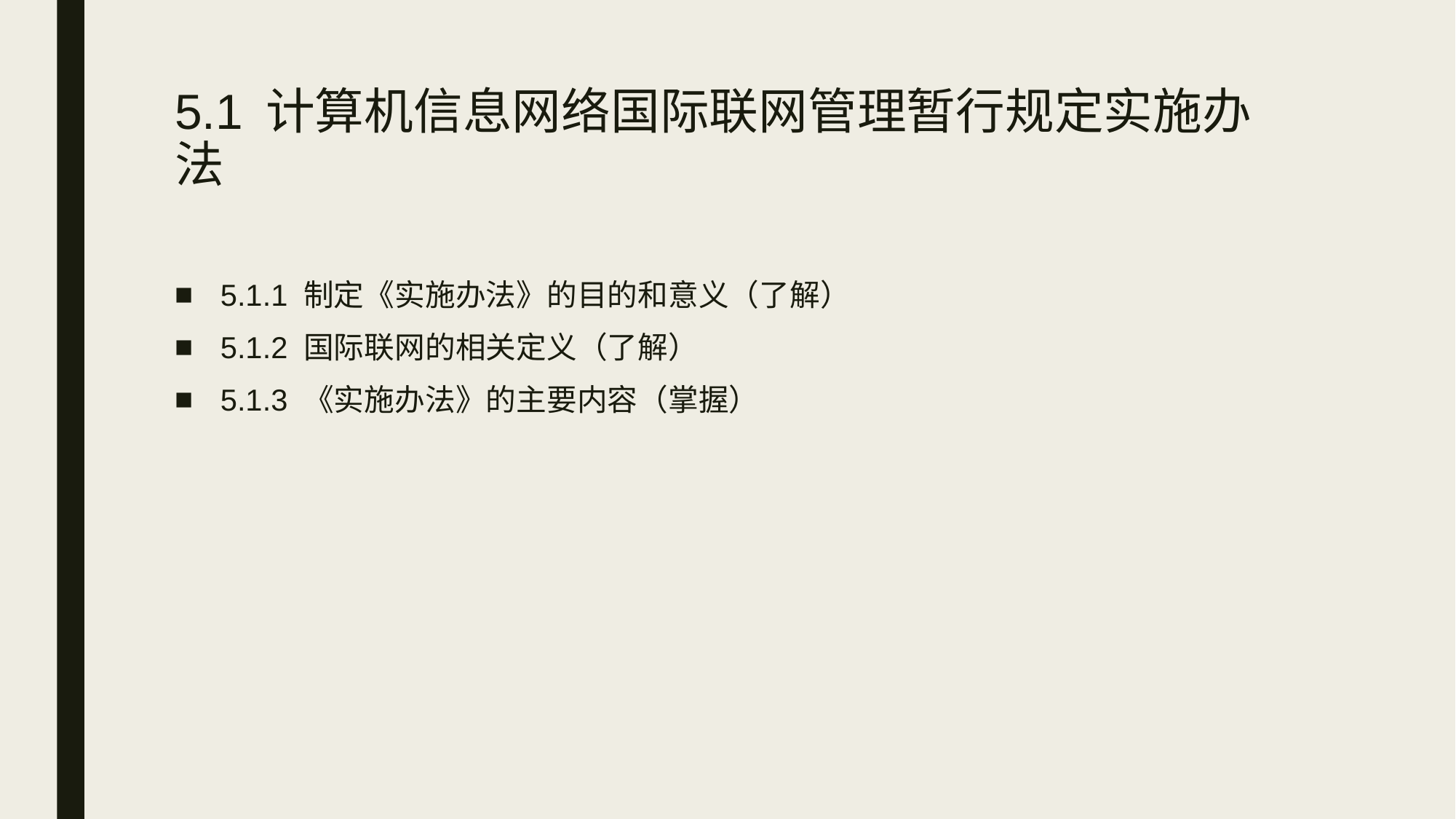

# 5.1 计算机信息网络国际联网管理暂行规定实施办法
5.1.1 制定《实施办法》的目的和意义（了解）
5.1.2 国际联网的相关定义（了解）
5.1.3 《实施办法》的主要内容（掌握）